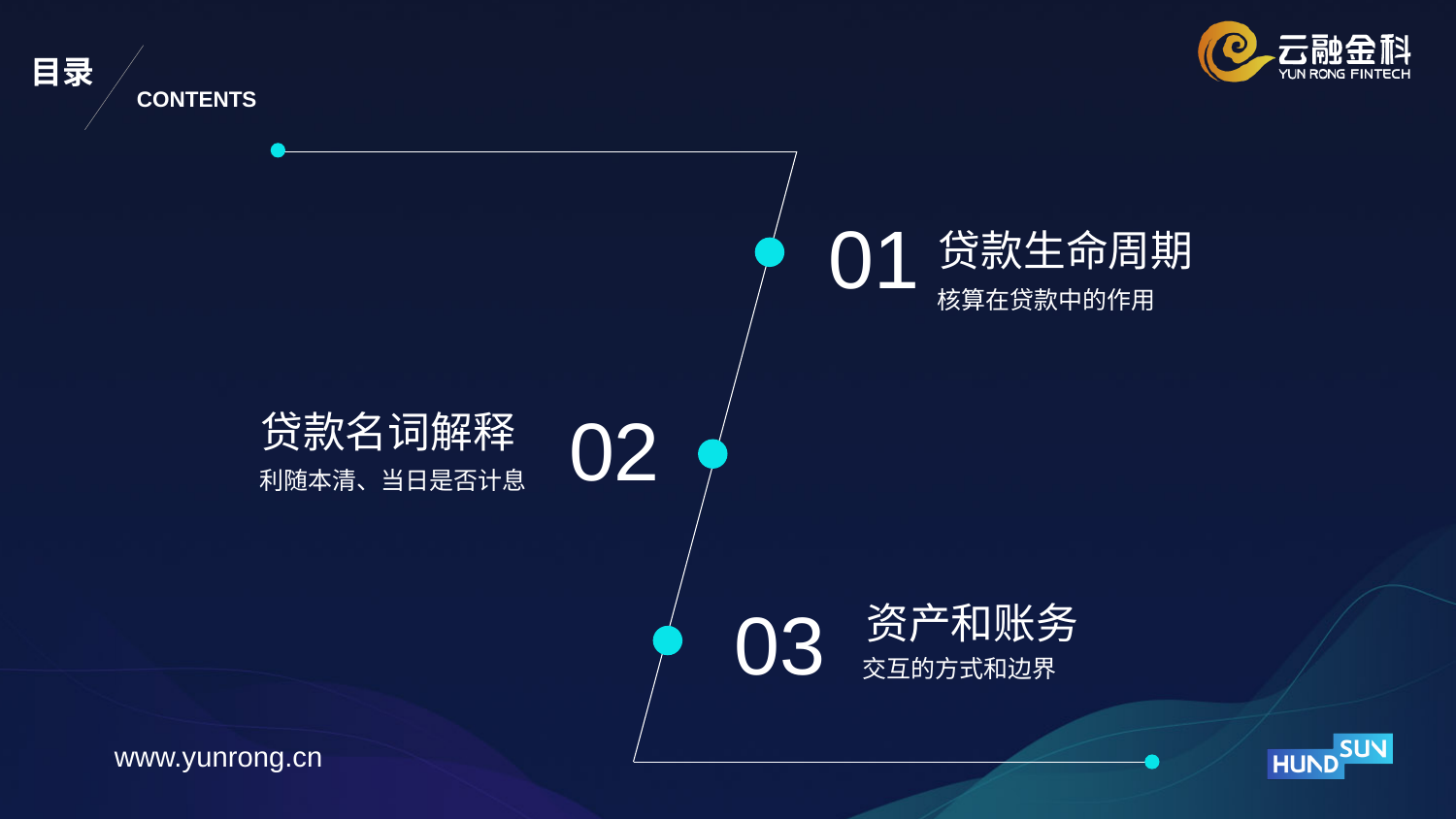

目录
CONTENTS

01
贷款生命周期

核算在贷款中的作用
02
贷款名词解释

利随本清、当日是否计息
03
资产和账务

交互的方式和边界